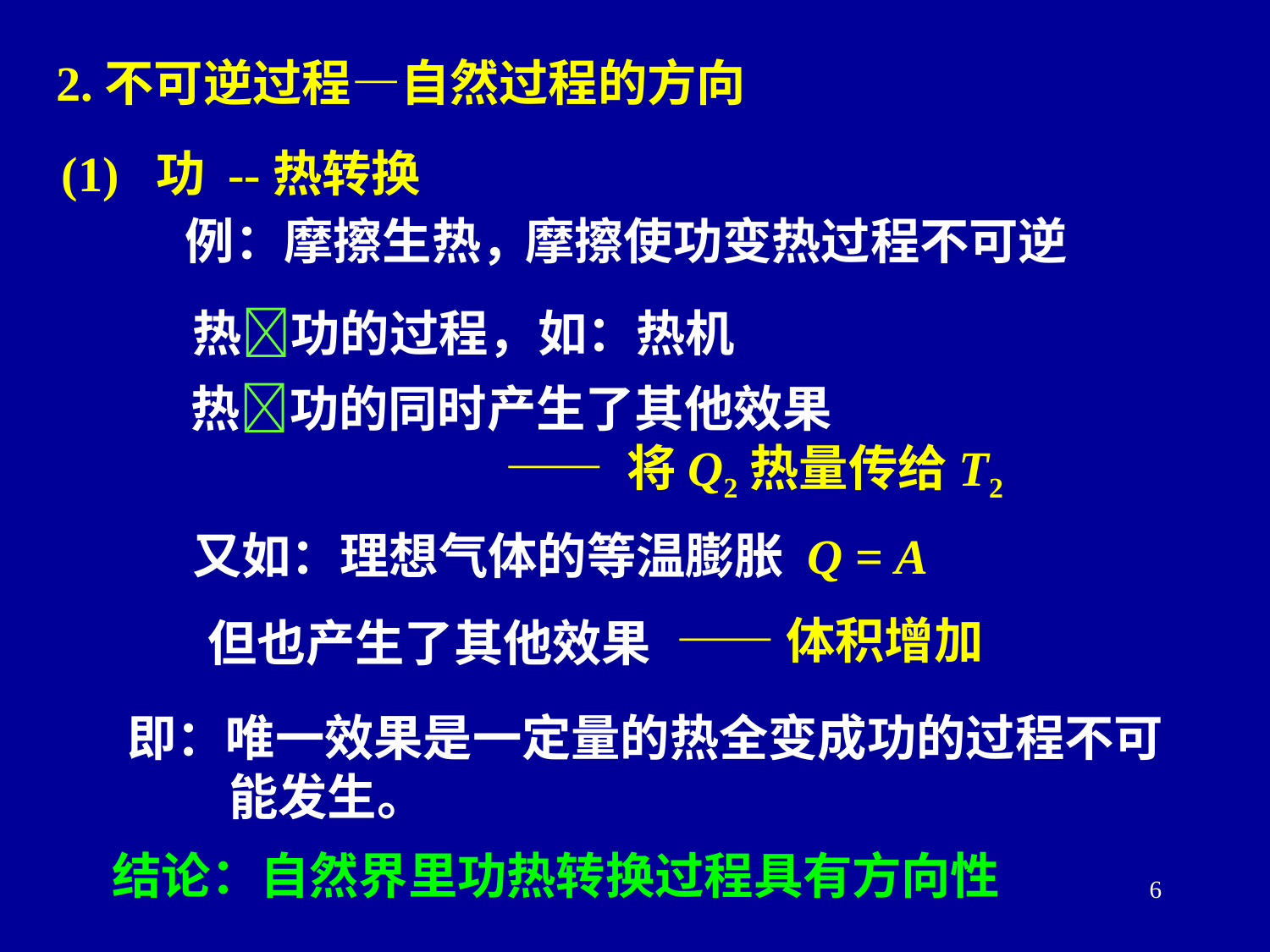

2.不可逆过程—自然过程的方向
(1)  功 --热转换
摩擦使功变热过程不可逆
例：摩擦生热，
热→功的过程，如：热机
热→功的同时产生了其他效果
                            —— 将Q2热量传给T2
又如：理想气体的等温膨胀 Q = A
——体积增加
但也产生了其他效果
即：唯一效果是一定量的热全变成功的过程不可
        能发生。
结论：自然界里功热转换过程具有方向性
6